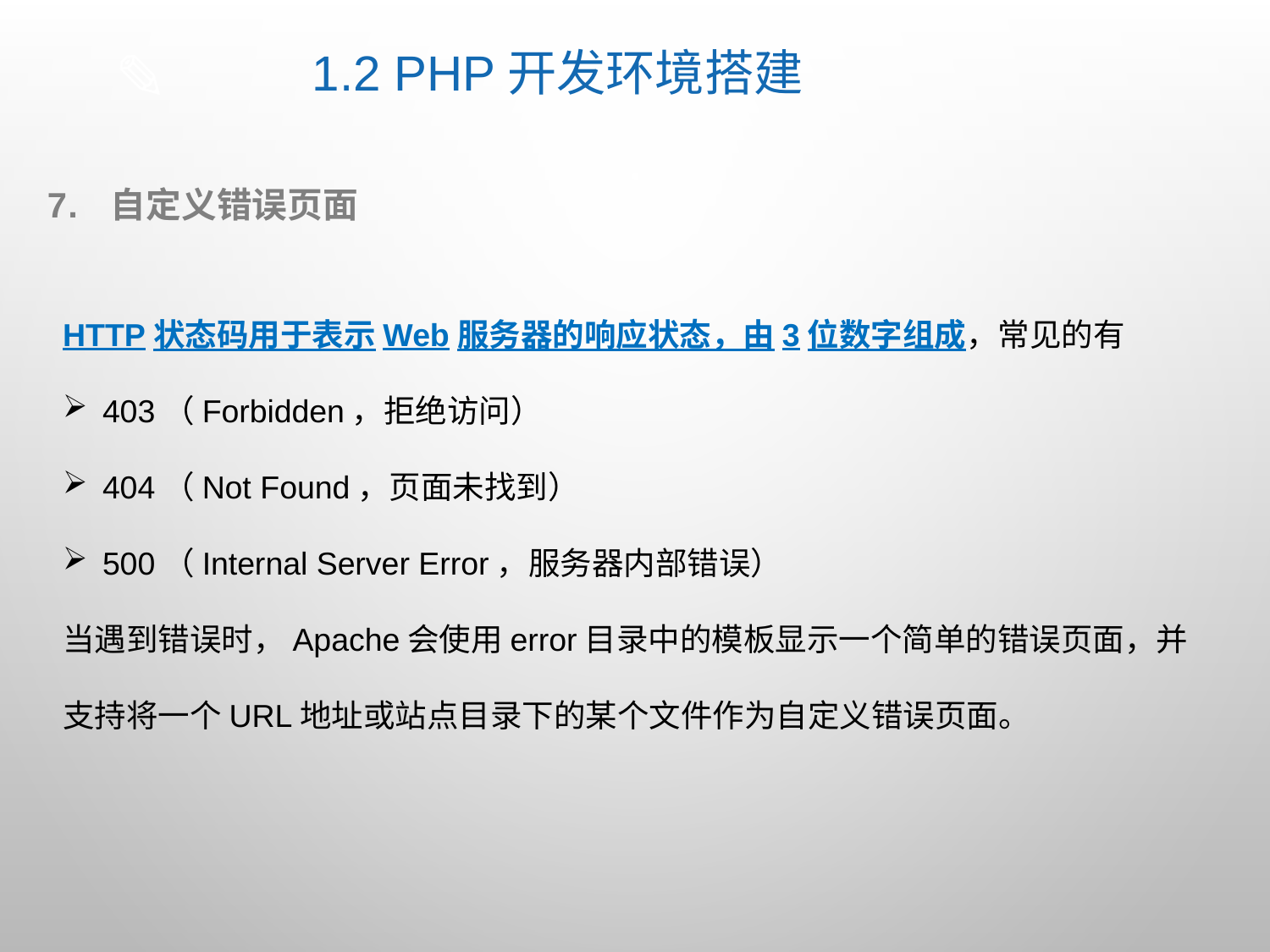

# 1.2 PHP开发环境搭建
自定义错误页面
HTTP状态码用于表示Web服务器的响应状态，由3位数字组成，常见的有
403（Forbidden，拒绝访问）
404（Not Found，页面未找到）
500（Internal Server Error，服务器内部错误）
当遇到错误时，Apache会使用error目录中的模板显示一个简单的错误页面，并支持将一个URL地址或站点目录下的某个文件作为自定义错误页面。